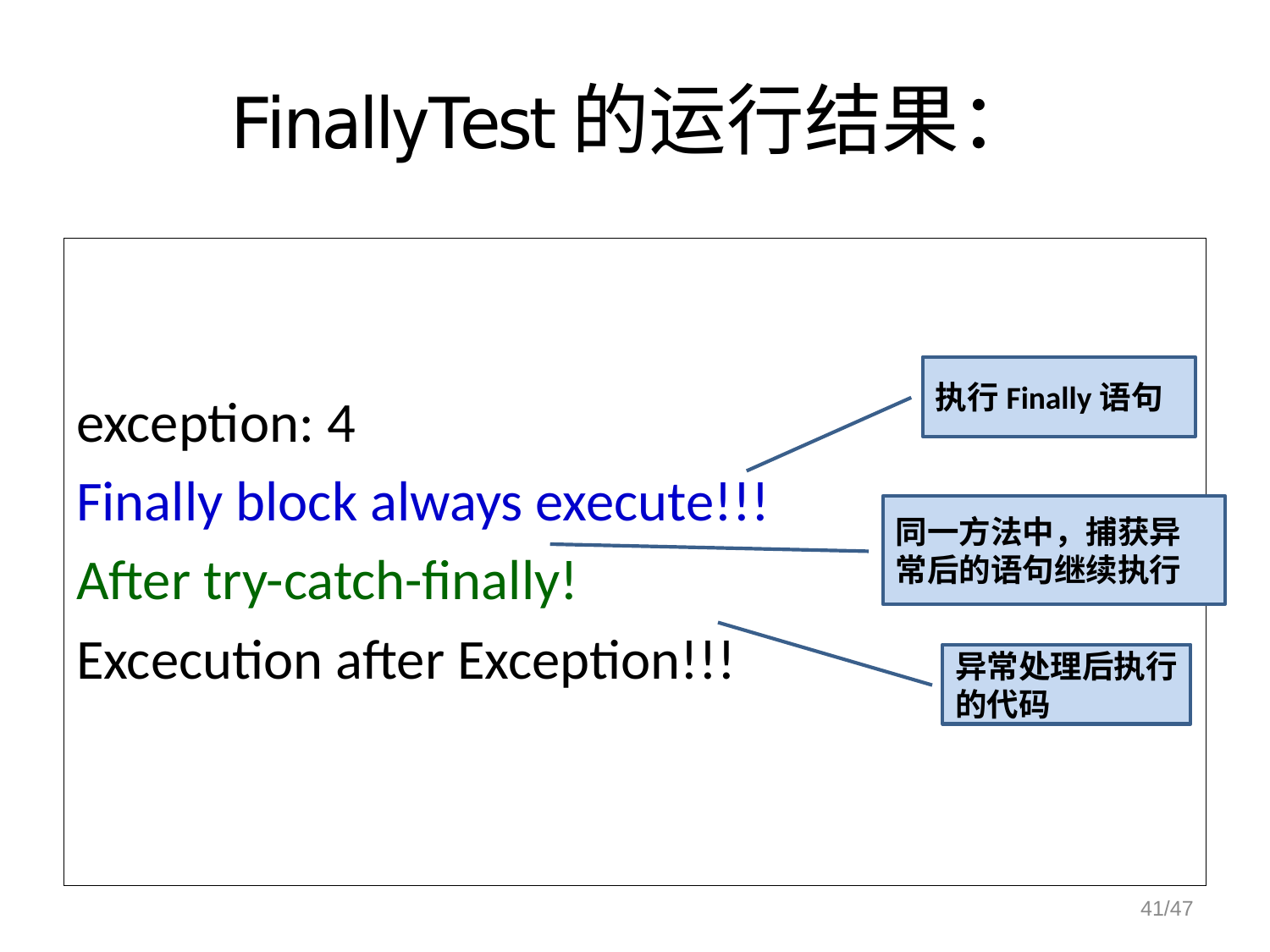

# FinallyTest的运行结果：

exception: 4
Finally block always execute!!!
After try-catch-finally!
Excecution after Exception!!!
执行Finally语句
同一方法中，捕获异常后的语句继续执行
异常处理后执行的代码
41/47